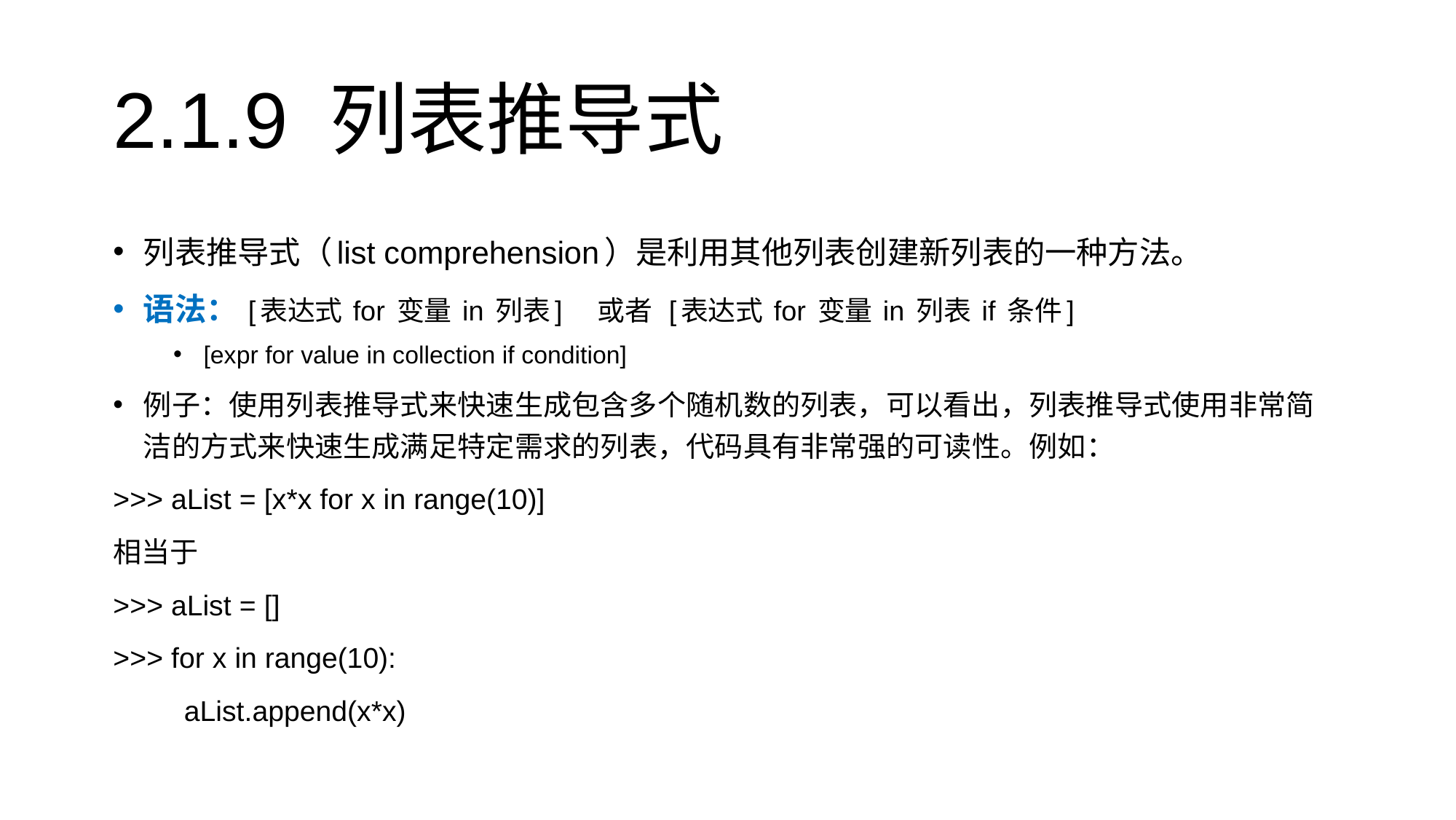

# 2.1.9 列表推导式
列表推导式（list comprehension）是利用其他列表创建新列表的一种方法。
语法： [表达式 for 变量 in 列表]    或者  [表达式 for 变量 in 列表 if 条件]
[expr for value in collection if condition]
例子：使用列表推导式来快速生成包含多个随机数的列表，可以看出，列表推导式使用非常简洁的方式来快速生成满足特定需求的列表，代码具有非常强的可读性。例如：
>>> aList = [x*x for x in range(10)]
相当于
>>> aList = []
>>> for x in range(10):
	aList.append(x*x)